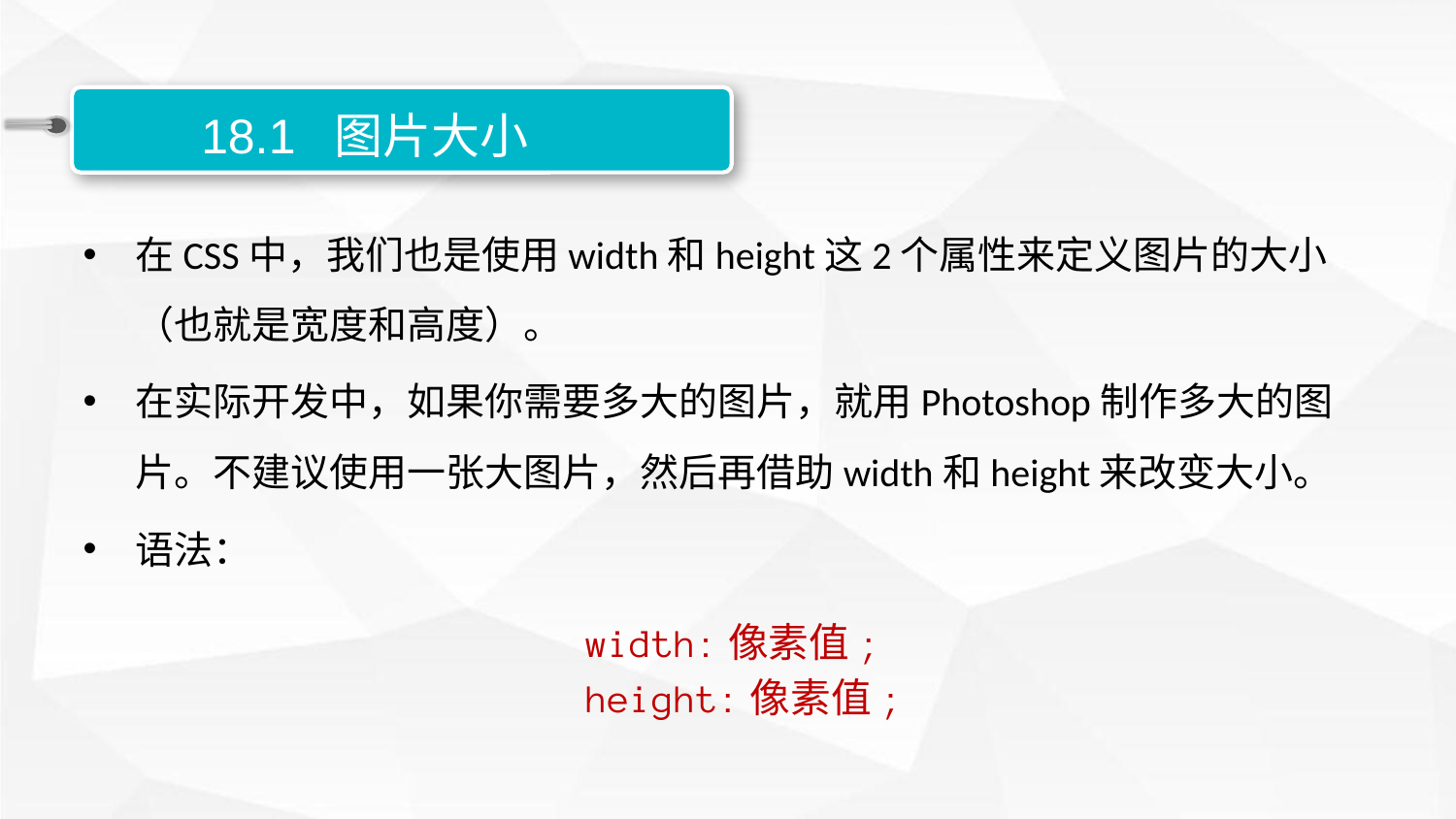

18.1  图片大小

在CSS中，我们也是使用width和height这2个属性来定义图片的大小（也就是宽度和高度）。
在实际开发中，如果你需要多大的图片，就用Photoshop制作多大的图片。不建议使用一张大图片，然后再借助width和height来改变大小。
语法：
width:像素值;
height:像素值;